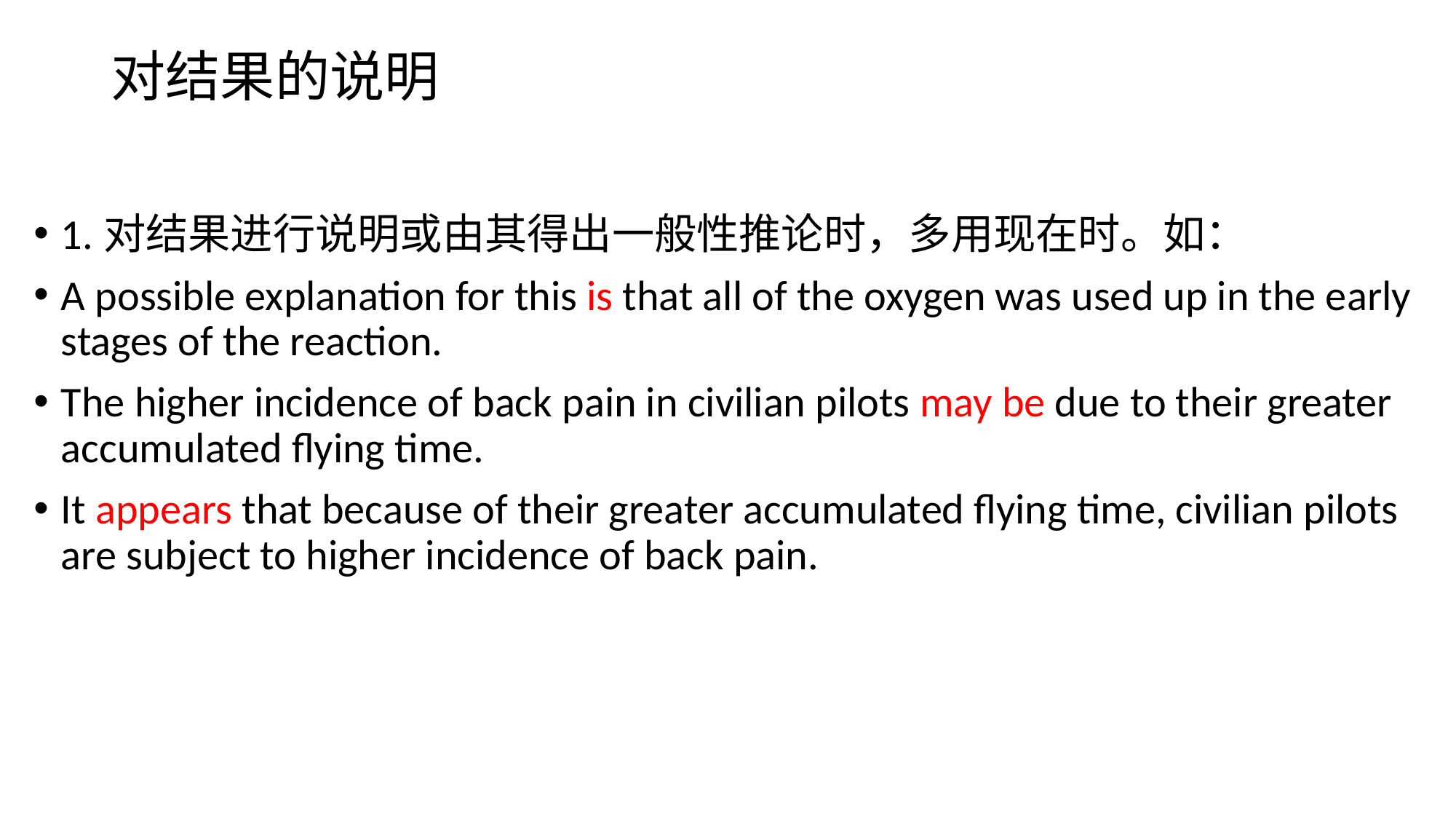

# 对结果的说明
1.对结果进行说明或由其得出一般性推论时，多用现在时。如：
A possible explanation for this is that all of the oxygen was used up in the early stages of the reaction.
The higher incidence of back pain in civilian pilots may be due to their greater accumulated flying time.
It appears that because of their greater accumulated flying time, civilian pilots are subject to higher incidence of back pain.